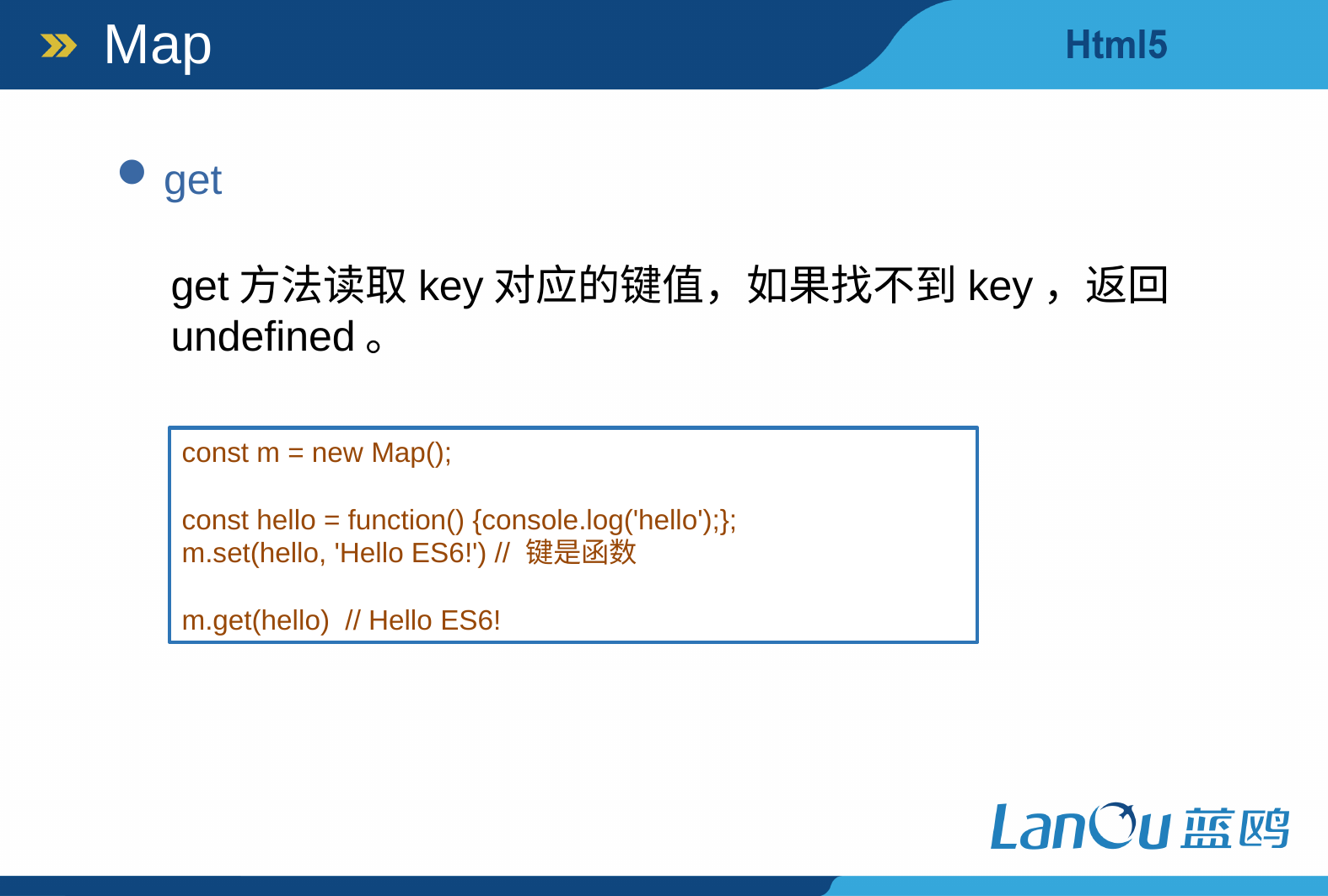

Map
get
get方法读取key对应的键值，如果找不到key，返回undefined。
const m = new Map();

const hello = function() {console.log('hello');};
m.set(hello, 'Hello ES6!') // 键是函数

m.get(hello)  // Hello ES6!